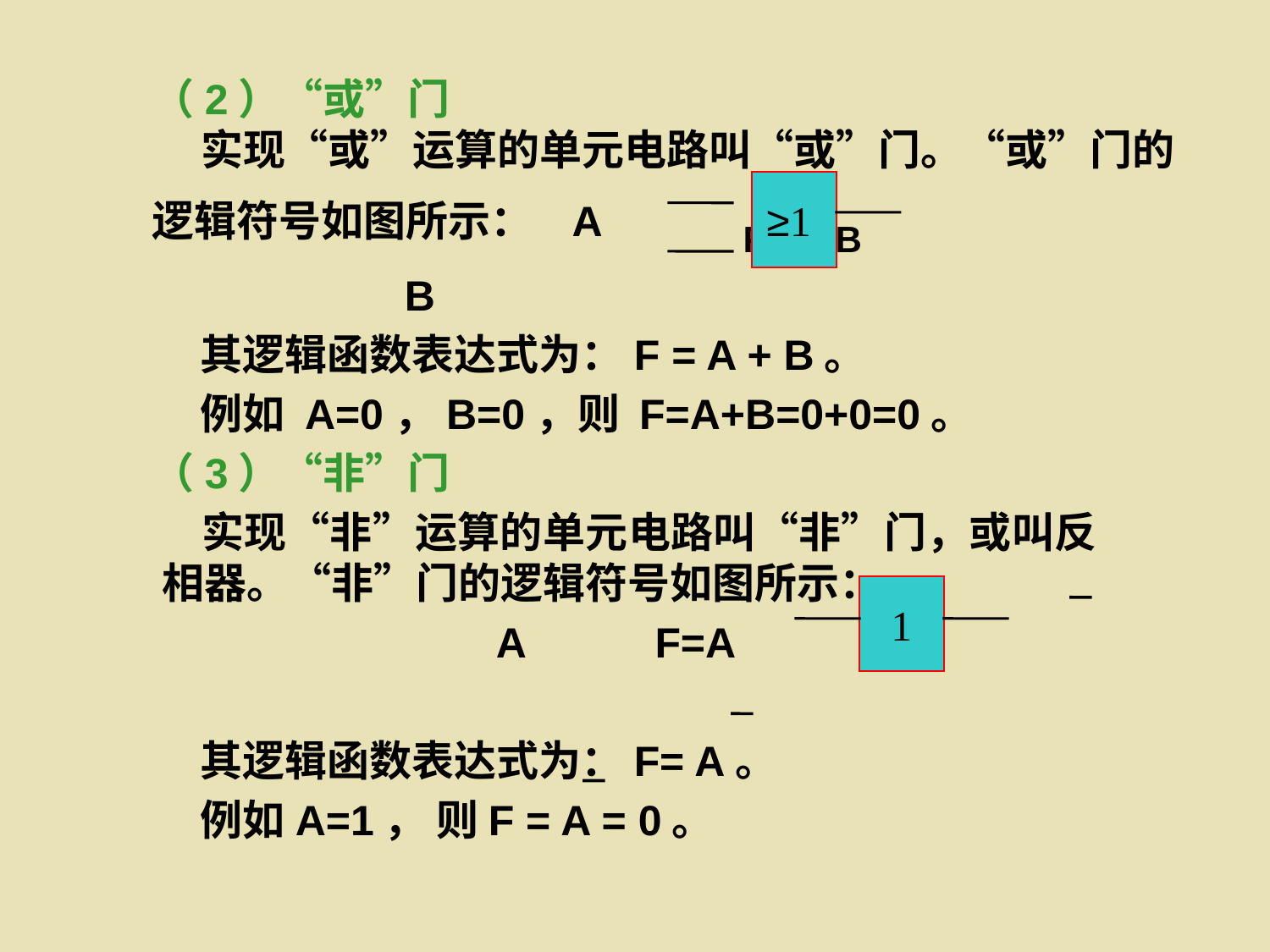

（2）“或”门
    实现“或”运算的单元电路叫“或”门。“或”门的逻辑符号如图所示：   A            F=A+B
　                     B
    其逻辑函数表达式为：F = A + B。
    例如 A=0，B=0，则 F=A+B=0+0=0。
（3）“非”门
    实现“非”运算的单元电路叫“非”门，或叫反          相器。“非”门的逻辑符号如图所示：
                             A           F=A

    其逻辑函数表达式为：F= A。
    例如A=1， 则F = A = 0。

≥1

1